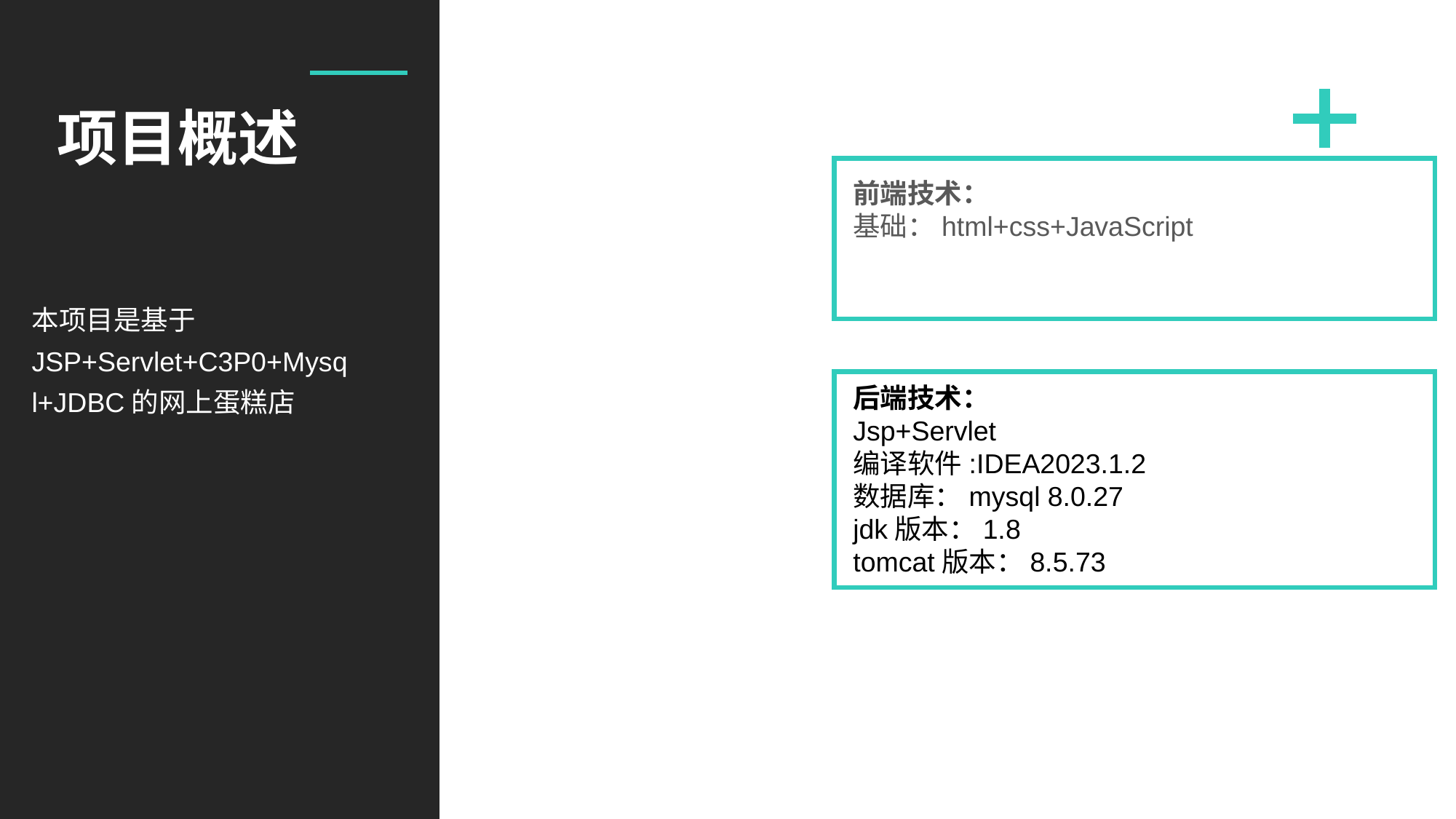

项目概述
：
前端技术：
基础：html+css+JavaScript

本项目是基于JSP+Servlet+C3P0+Mysql+JDBC的网上蛋糕店

后端技术：
Jsp+Servlet
编译软件:IDEA2023.1.2
数据库：mysql 8.0.27
jdk版本：1.8
tomcat版本：8.5.73